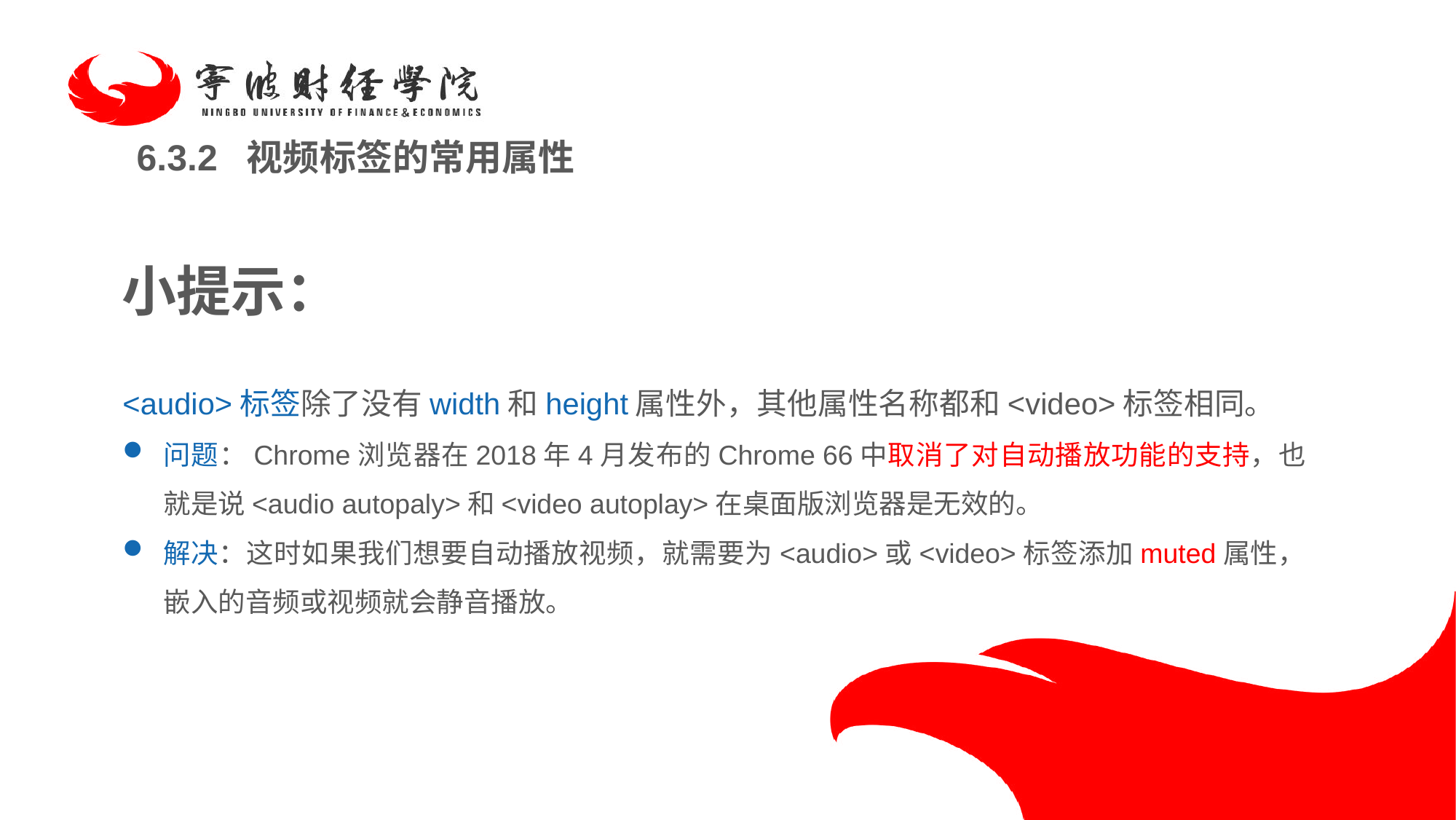

6.3.2  视频标签的常用属性
小提示：
<audio>标签除了没有width和height属性外，其他属性名称都和<video>标签相同。
问题：Chrome浏览器在2018年4月发布的Chrome 66中取消了对自动播放功能的支持，也就是说<audio autopaly>和<video autoplay>在桌面版浏览器是无效的。
解决：这时如果我们想要自动播放视频，就需要为<audio>或<video>标签添加muted属性，嵌入的音频或视频就会静音播放。